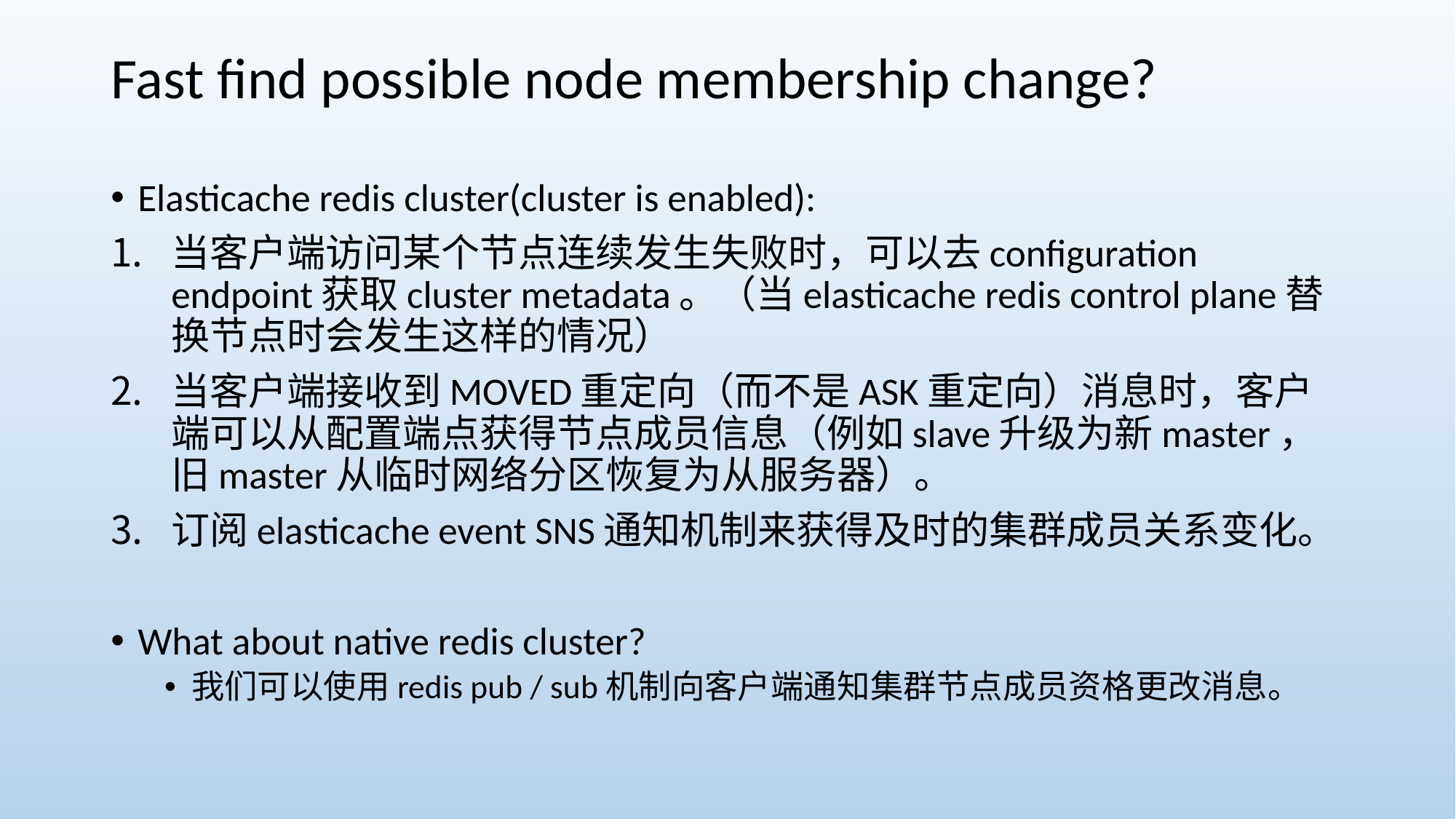

# Fast find possible node membership change?
Elasticache redis cluster(cluster is enabled):
当客户端访问某个节点连续发生失败时，可以去configuration endpoint获取cluster metadata。（当elasticache redis control plane替换节点时会发生这样的情况）
当客户端接收到MOVED重定向（而不是ASK重定向）消息时，客户端可以从配置端点获得节点成员信息（例如slave升级为新master，旧master从临时网络分区恢复为从服务器）。
订阅elasticache event SNS通知机制来获得及时的集群成员关系变化。

What about native redis cluster?
我们可以使用redis pub / sub机制向客户端通知集群节点成员资格更改消息。